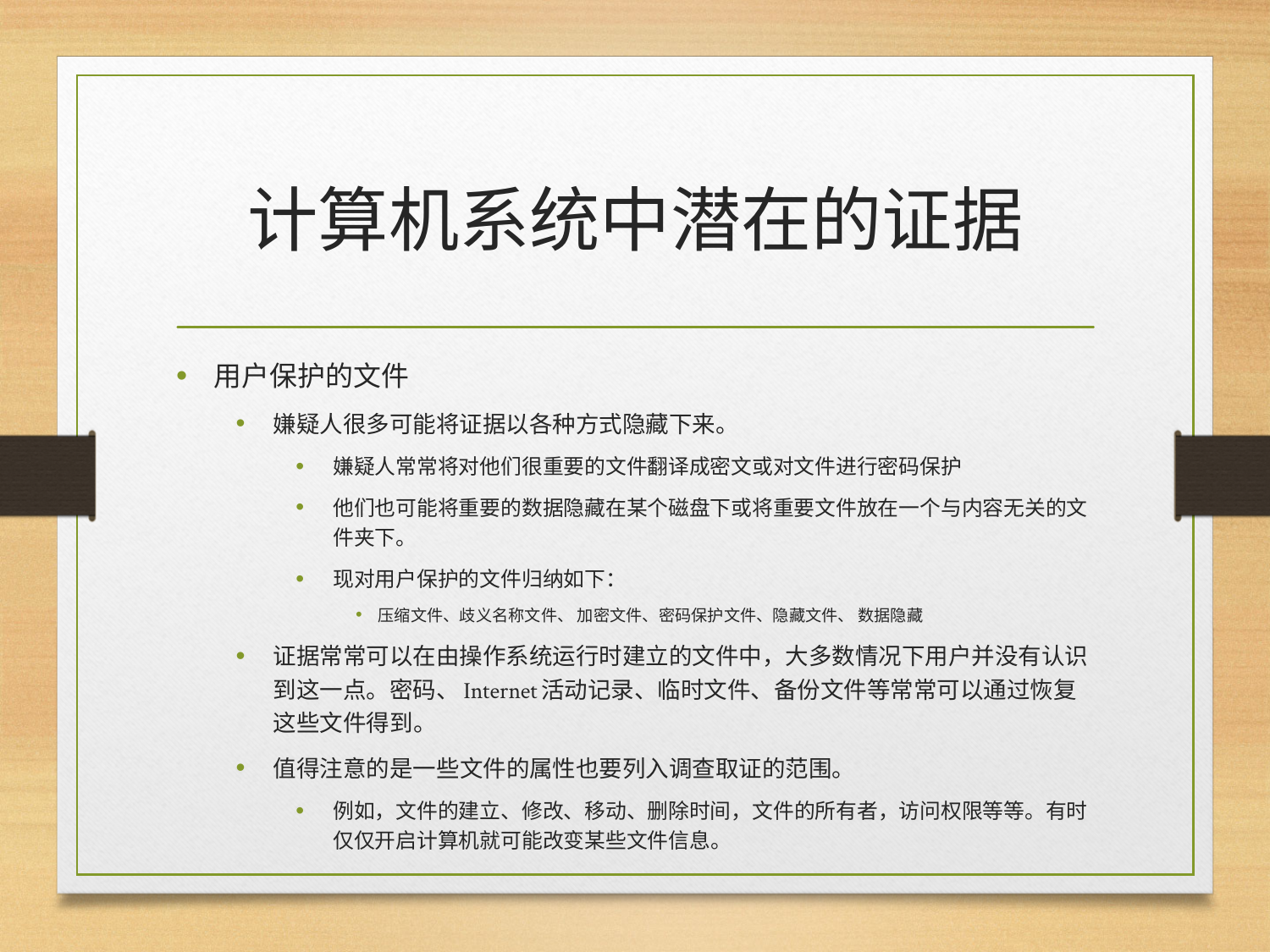

# 计算机系统中潜在的证据
用户保护的文件
嫌疑人很多可能将证据以各种方式隐藏下来。
嫌疑人常常将对他们很重要的文件翻译成密文或对文件进行密码保护
他们也可能将重要的数据隐藏在某个磁盘下或将重要文件放在一个与内容无关的文件夹下。
现对用户保护的文件归纳如下：
压缩文件、歧义名称文件、 加密文件、密码保护文件、隐藏文件、 数据隐藏
证据常常可以在由操作系统运行时建立的文件中，大多数情况下用户并没有认识到这一点。密码、Internet活动记录、临时文件、备份文件等常常可以通过恢复这些文件得到。
值得注意的是一些文件的属性也要列入调查取证的范围。
例如，文件的建立、修改、移动、删除时间，文件的所有者，访问权限等等。有时仅仅开启计算机就可能改变某些文件信息。